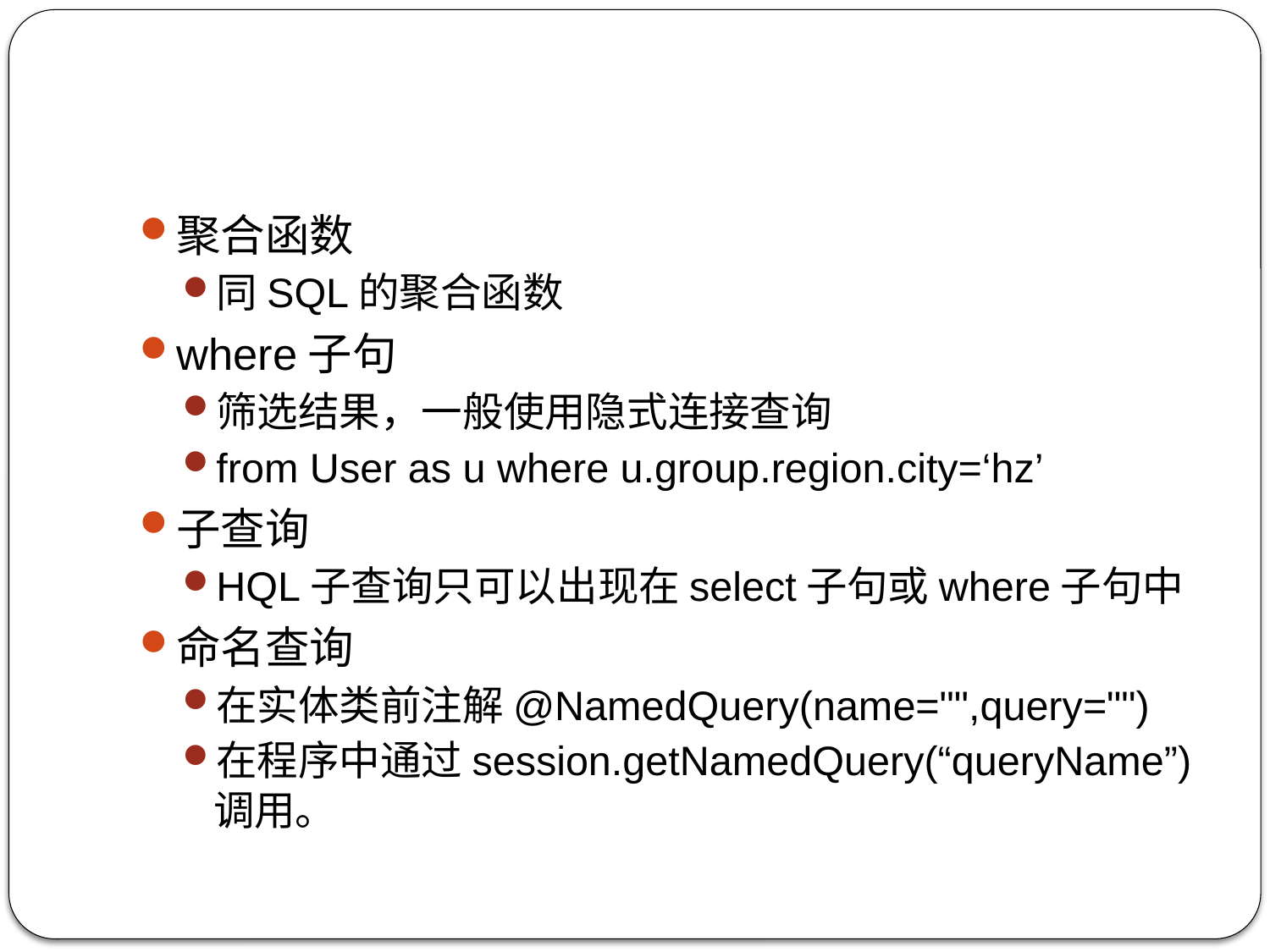

#
聚合函数
同SQL的聚合函数
where子句
筛选结果，一般使用隐式连接查询
from User as u where u.group.region.city=‘hz’
子查询
HQL子查询只可以出现在select子句或where子句中
命名查询
在实体类前注解@NamedQuery(name="",query="")
在程序中通过session.getNamedQuery(“queryName”)调用。